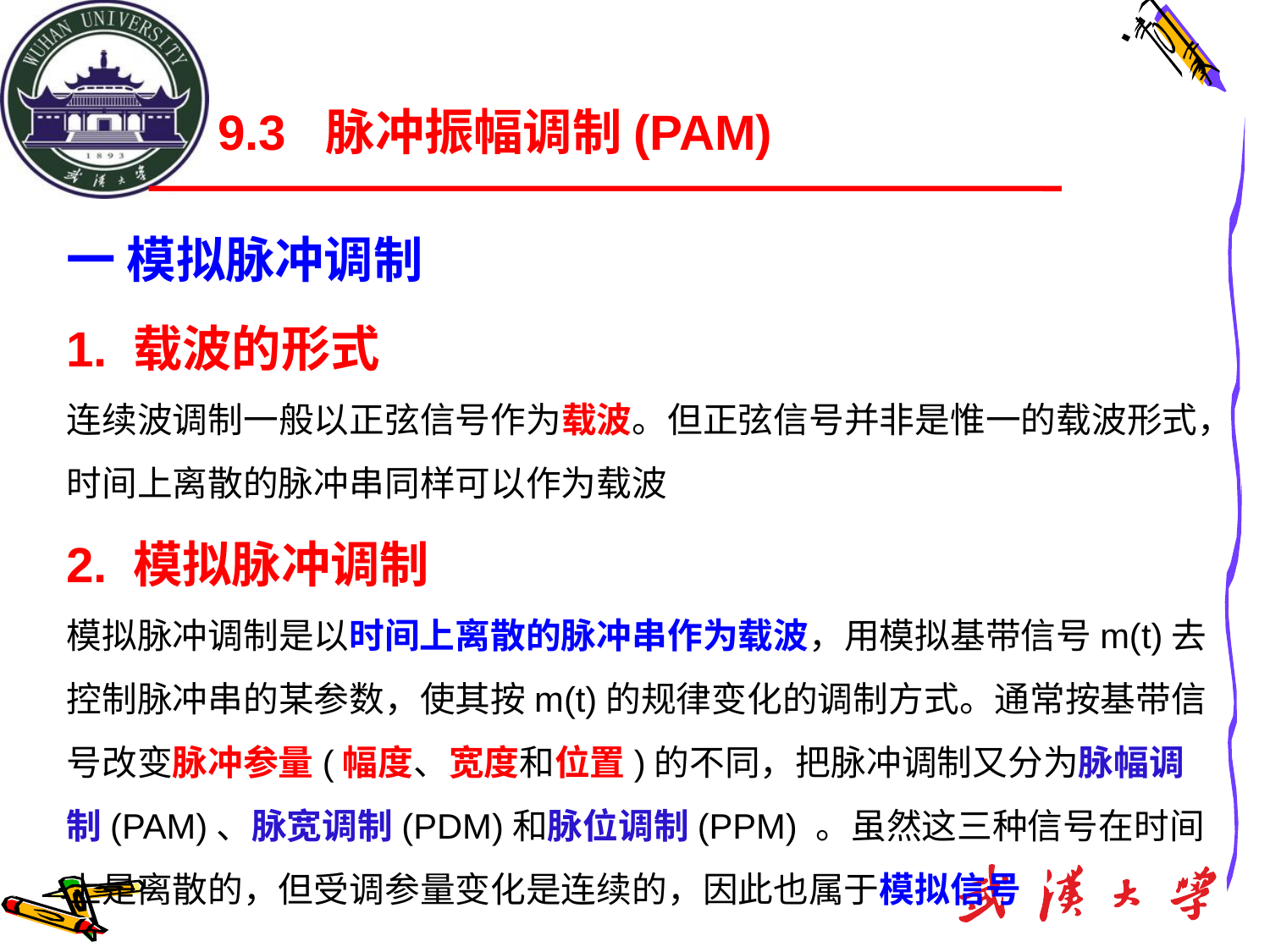

# 9.3  脉冲振幅调制(PAM)
一 模拟脉冲调制
1. 载波的形式
连续波调制一般以正弦信号作为载波。但正弦信号并非是惟一的载波形式，时间上离散的脉冲串同样可以作为载波
2. 模拟脉冲调制
模拟脉冲调制是以时间上离散的脉冲串作为载波，用模拟基带信号m(t)去控制脉冲串的某参数，使其按m(t)的规律变化的调制方式。通常按基带信号改变脉冲参量(幅度、宽度和位置)的不同，把脉冲调制又分为脉幅调制(PAM)、脉宽调制(PDM)和脉位调制(PPM) 。虽然这三种信号在时间上是离散的，但受调参量变化是连续的，因此也属于模拟信号